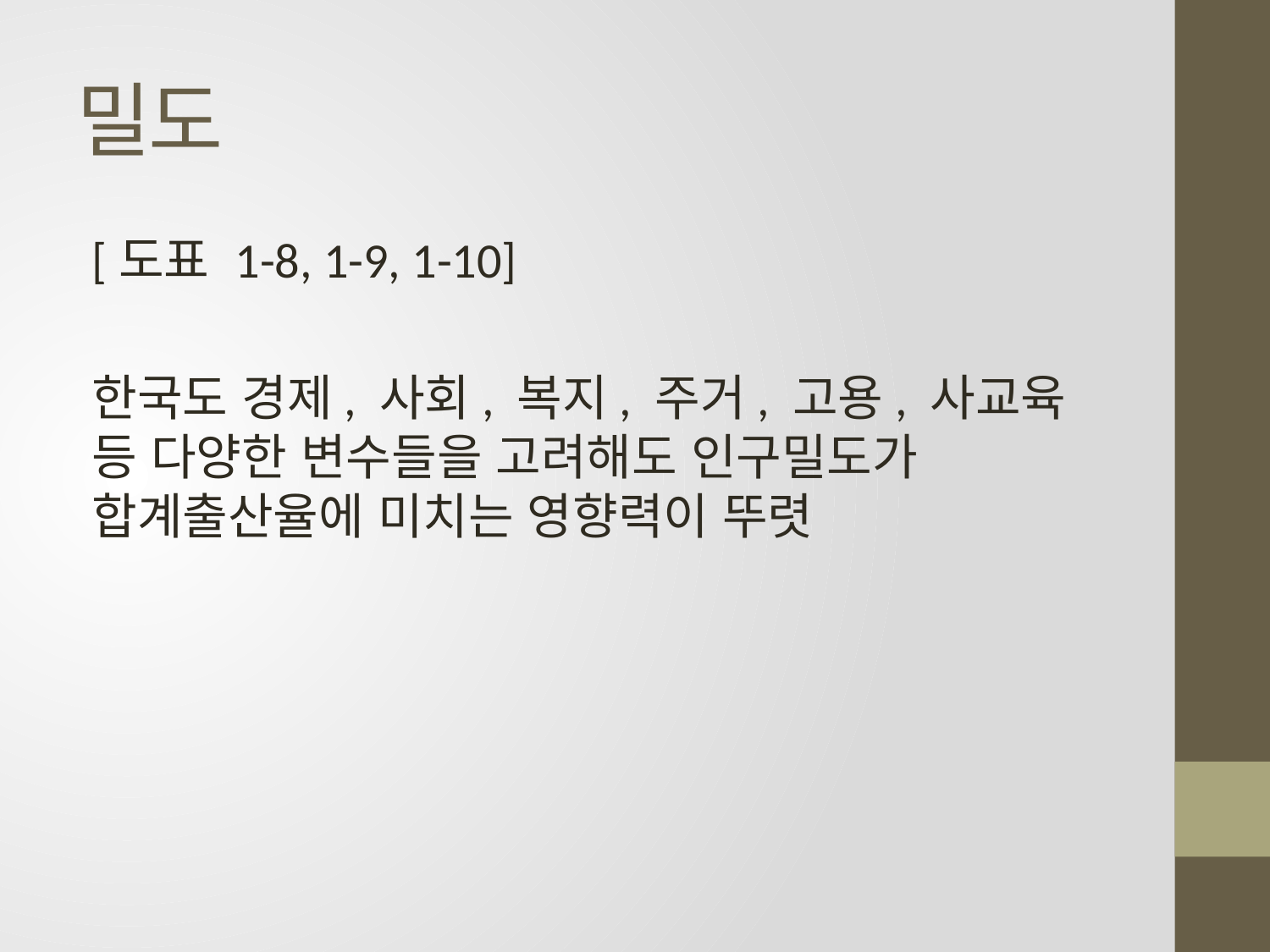

# 밀도
[도표 1-8, 1-9, 1-10]

한국도 경제, 사회, 복지, 주거, 고용, 사교육 등 다양한 변수들을 고려해도 인구밀도가 합계출산율에 미치는 영향력이 뚜렷